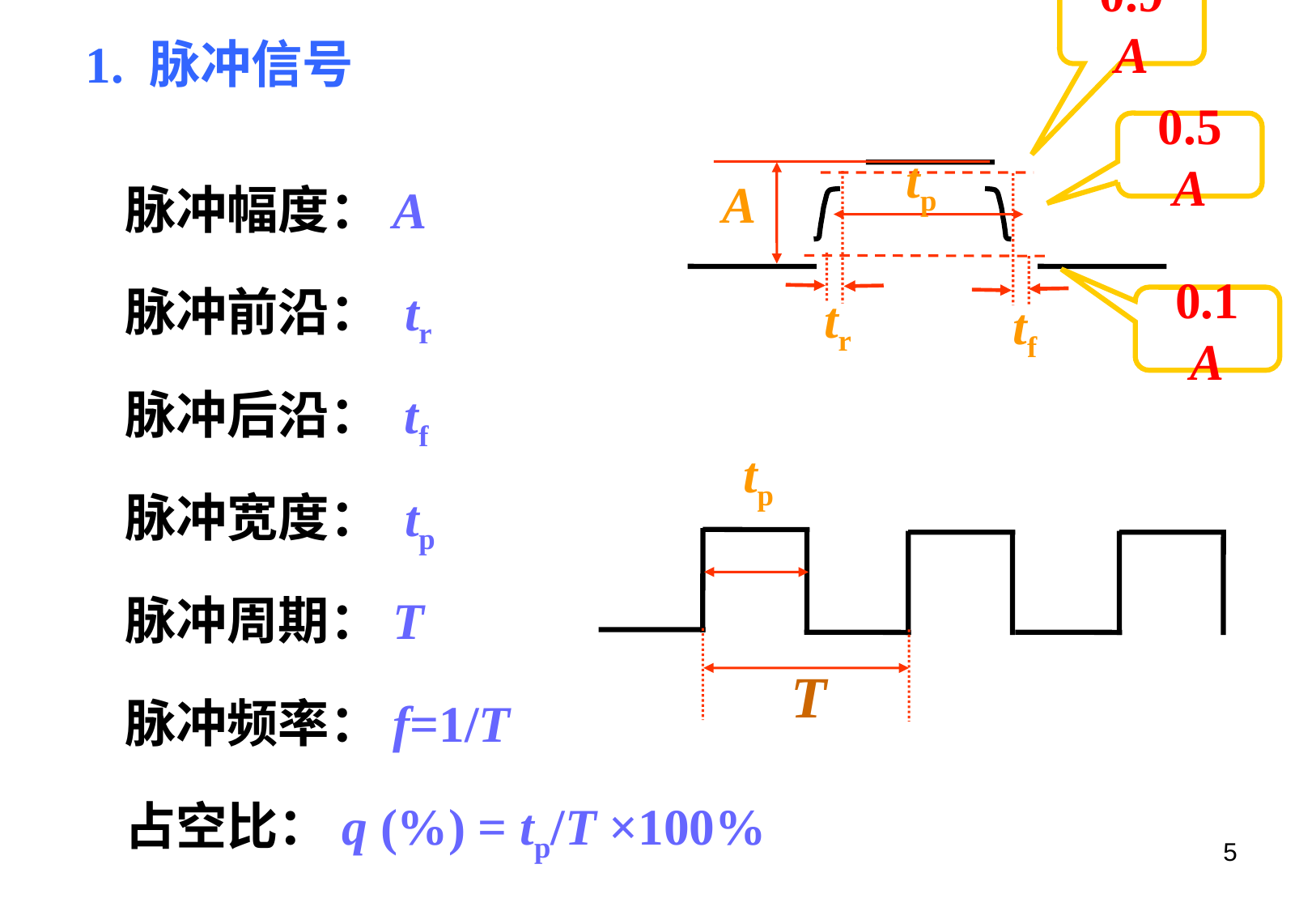

0.9 A
1. 脉冲信号
0.5 A
tp

A
脉冲幅度：A

脉冲前沿： tr
tr

tf
0.1 A

脉冲后沿： tf
tp
脉冲宽度： tp

脉冲周期：T

T

脉冲频率：f=1/T
占空比：q (%) = tp/T ×100%
5